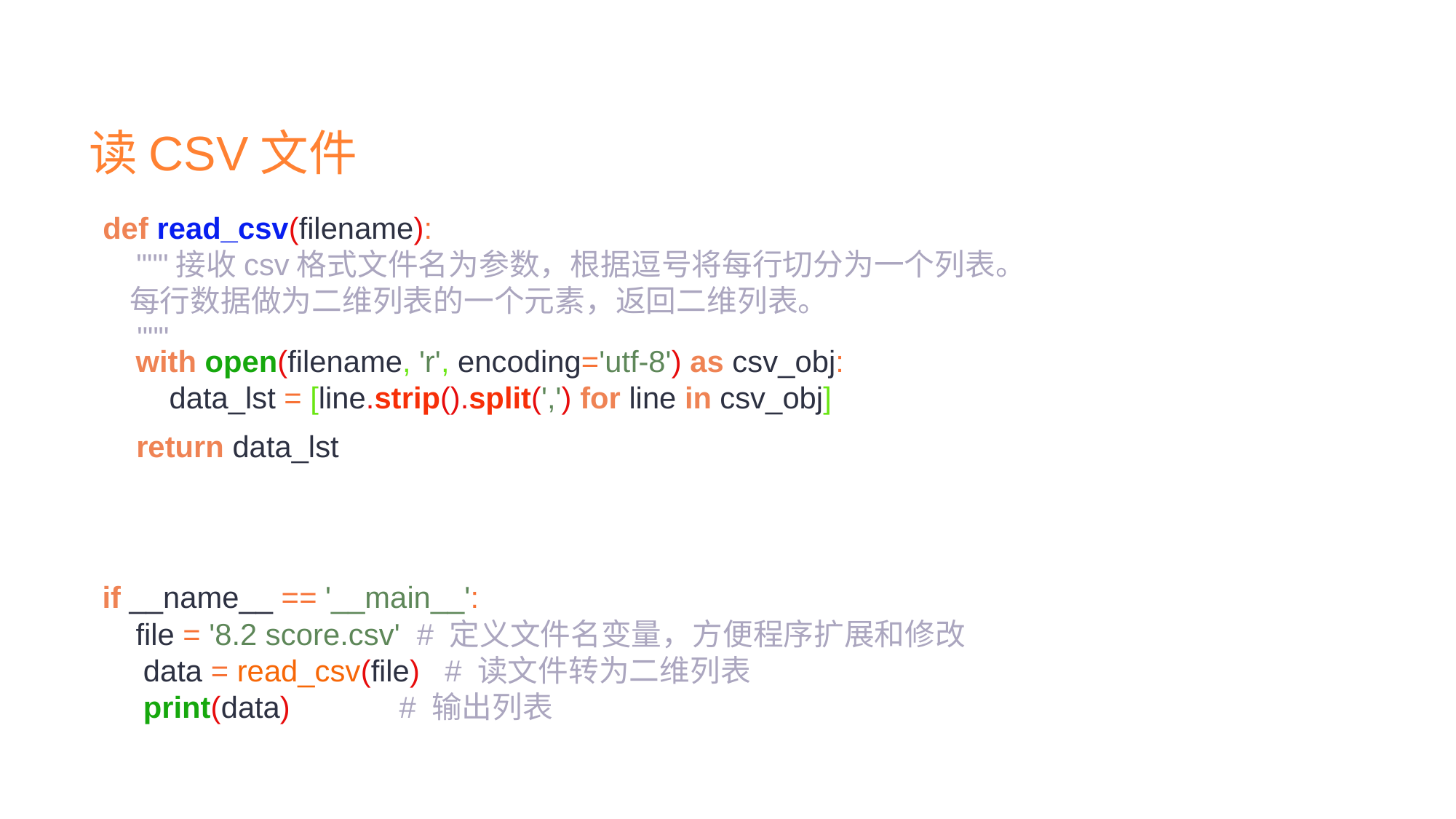

读CSV文件
def read_csv(filename):
    """接收csv格式文件名为参数，根据逗号将每行切分为一个列表。
    每行数据做为二维列表的一个元素，返回二维列表。
    """
    return data_lst
    with open(filename, 'r', encoding='utf-8') as csv_obj:
        data_lst = [line.strip().split(',') for line in csv_obj]
if __name__ == '__main__':
    file = '8.2 score.csv'  # 定义文件名变量，方便程序扩展和修改
     data = read_csv(file)   # 读文件转为二维列表
     print(data)             # 输出列表